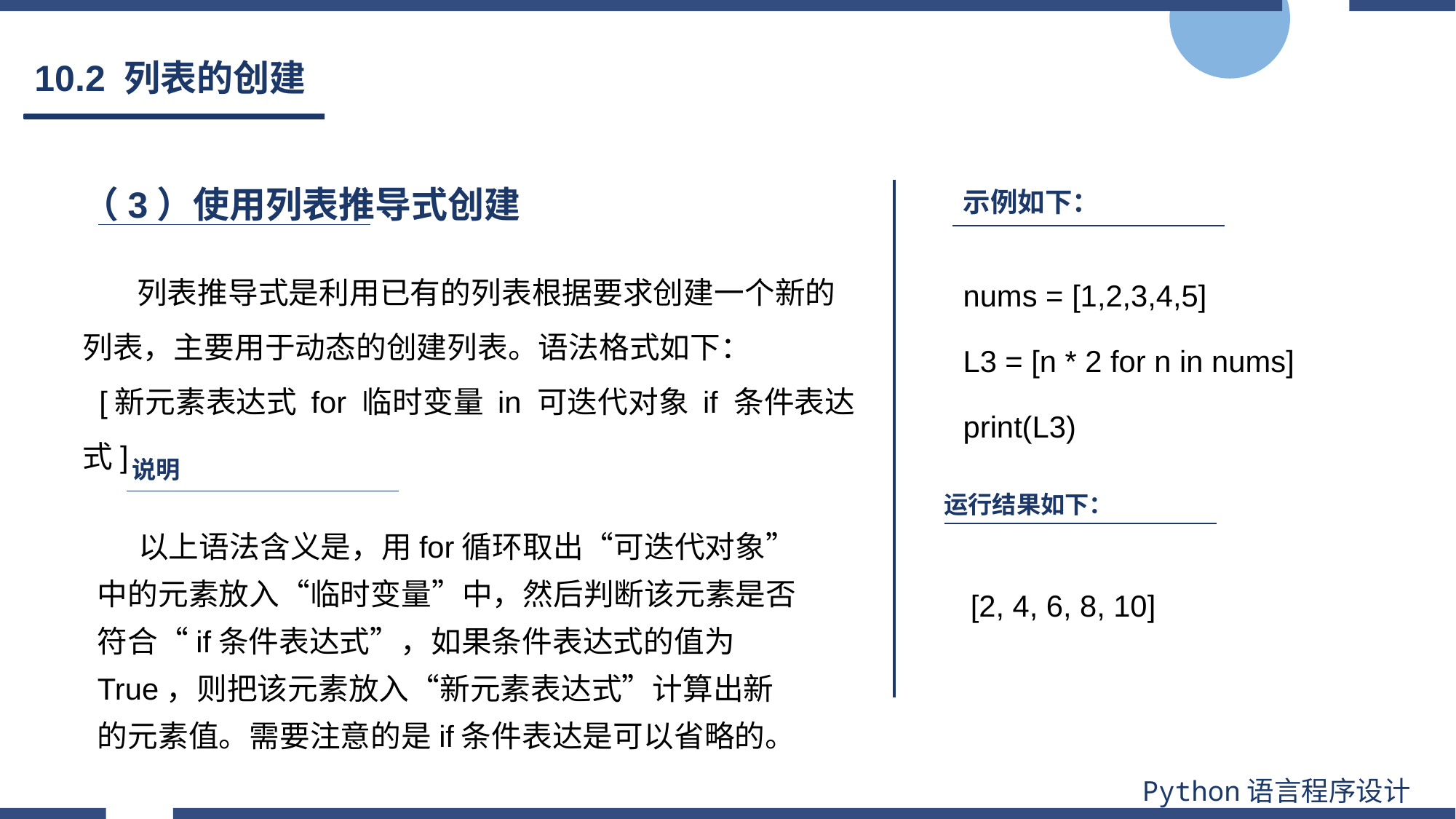

# 10.2 列表的创建
（3）使用列表推导式创建
示例如下：
       列表推导式是利用已有的列表根据要求创建一个新的列表，主要用于动态的创建列表。语法格式如下：
  [新元素表达式 for 临时变量 in 可迭代对象 if 条件表达式]
nums = [1,2,3,4,5]
L3 = [n * 2 for n in nums]
print(L3)

说明
运行结果如下：
     以上语法含义是，用for循环取出“可迭代对象”中的元素放入“临时变量”中，然后判断该元素是否符合“if条件表达式”，如果条件表达式的值为True，则把该元素放入“新元素表达式”计算出新的元素值。需要注意的是if条件表达是可以省略的。
     [2, 4, 6, 8, 10]